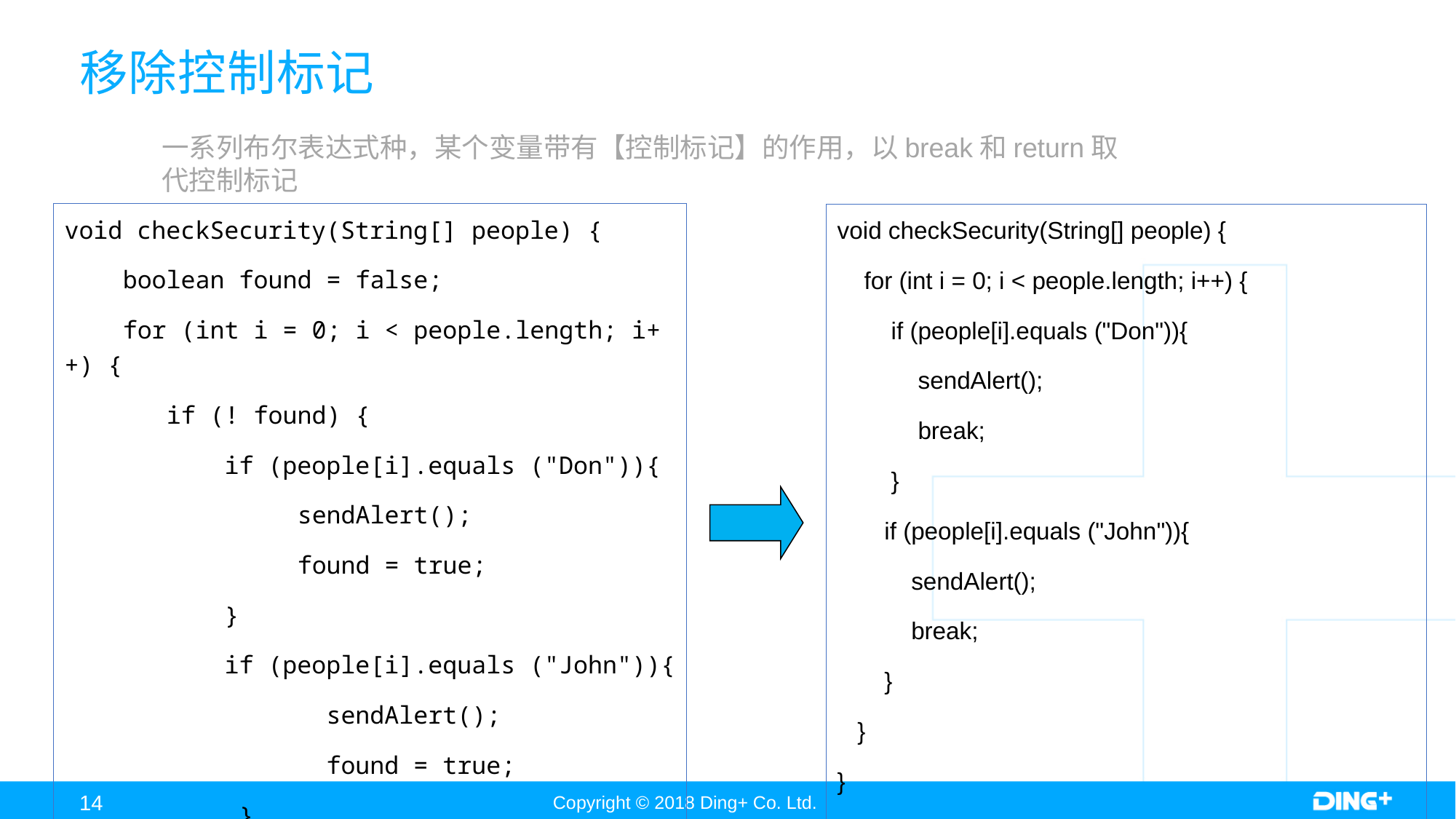

# 移除控制标记
一系列布尔表达式种，某个变量带有【控制标记】的作用，以break和return取代控制标记
void checkSecurity(String[] people) {
    boolean found = false;
    for (int i = 0; i < people.length; i++) {
       if (! found) {
           if (people[i].equals ("Don")){
                sendAlert();
                found = true;
           }
           if (people[i].equals ("John")){
                  sendAlert();
                  found = true;
            }
        }
    }
}
void checkSecurity(String[] people) {
    for (int i = 0; i < people.length; i++) {
        if (people[i].equals ("Don")){
            sendAlert();
            break;
        }
       if (people[i].equals ("John")){
           sendAlert();
           break;
       }
   }
}

14
Copyright © 2018 Ding+ Co. Ltd.